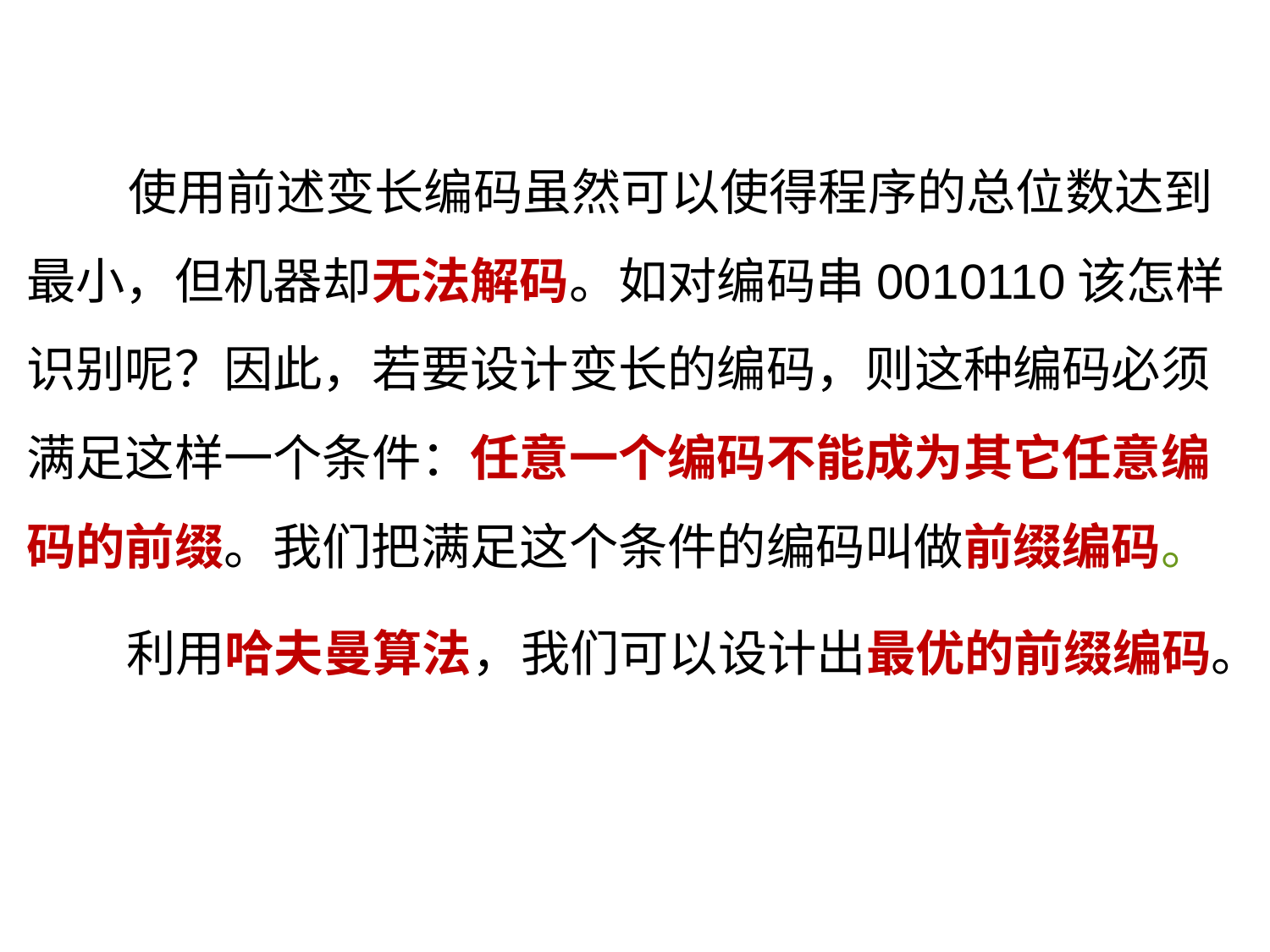

使用前述变长编码虽然可以使得程序的总位数达到最小，但机器却无法解码。如对编码串0010110该怎样识别呢？因此，若要设计变长的编码，则这种编码必须满足这样一个条件：任意一个编码不能成为其它任意编码的前缀。我们把满足这个条件的编码叫做前缀编码。
        利用哈夫曼算法，我们可以设计出最优的前缀编码。